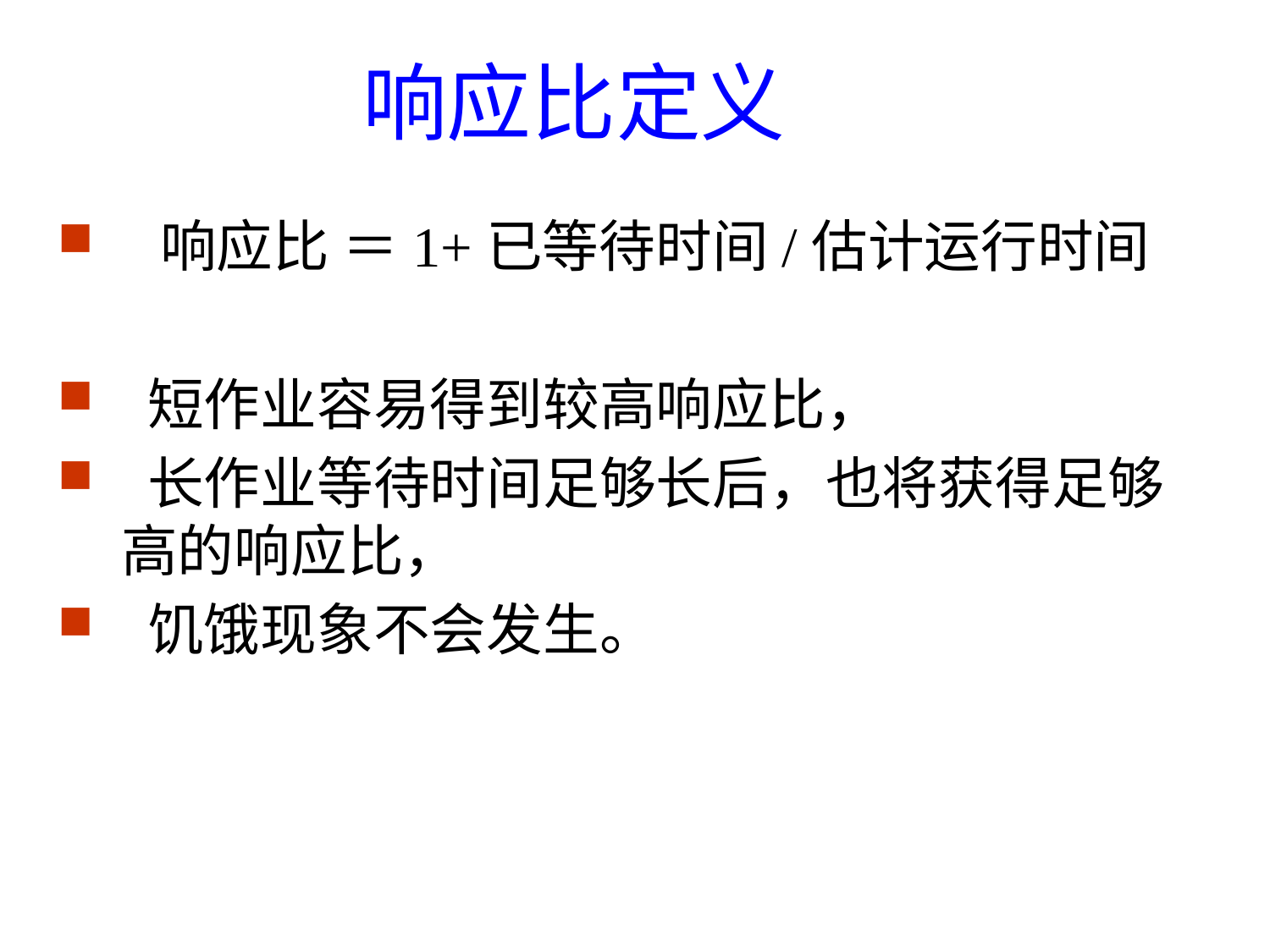

响应比定义
  响应比 ＝1+已等待时间/估计运行时间

 短作业容易得到较高响应比，
 长作业等待时间足够长后，也将获得足够高的响应比，
 饥饿现象不会发生。